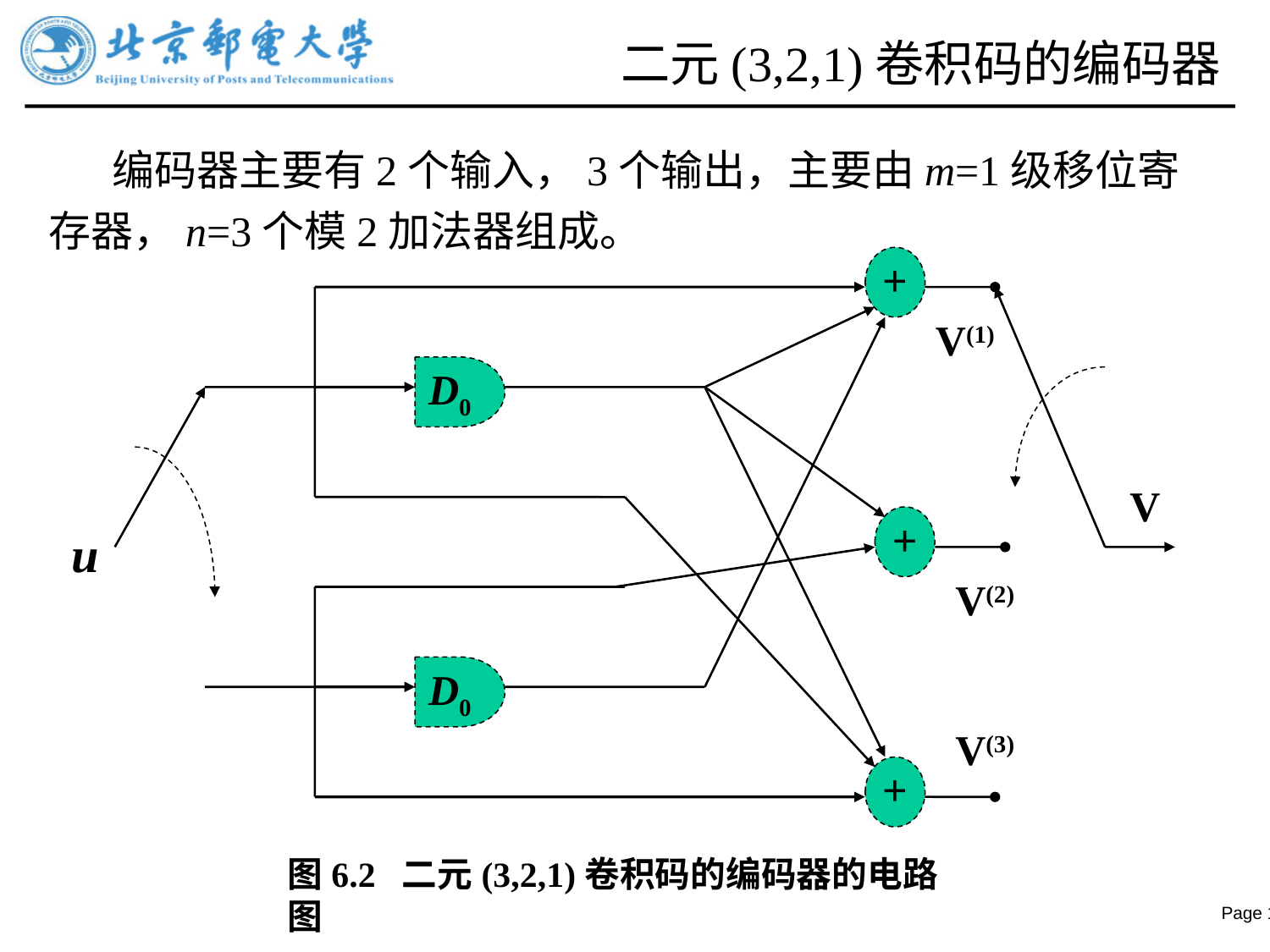

# 二元(3,2,1)卷积码的编码器
编码器主要有2个输入，3个输出，主要由m=1级移位寄存器，n=3个模2加法器组成。
+

V(1)

D0

V

+
u

V(2)

D0

V(3)
+

图6.2  二元(3,2,1)卷积码的编码器的电路图